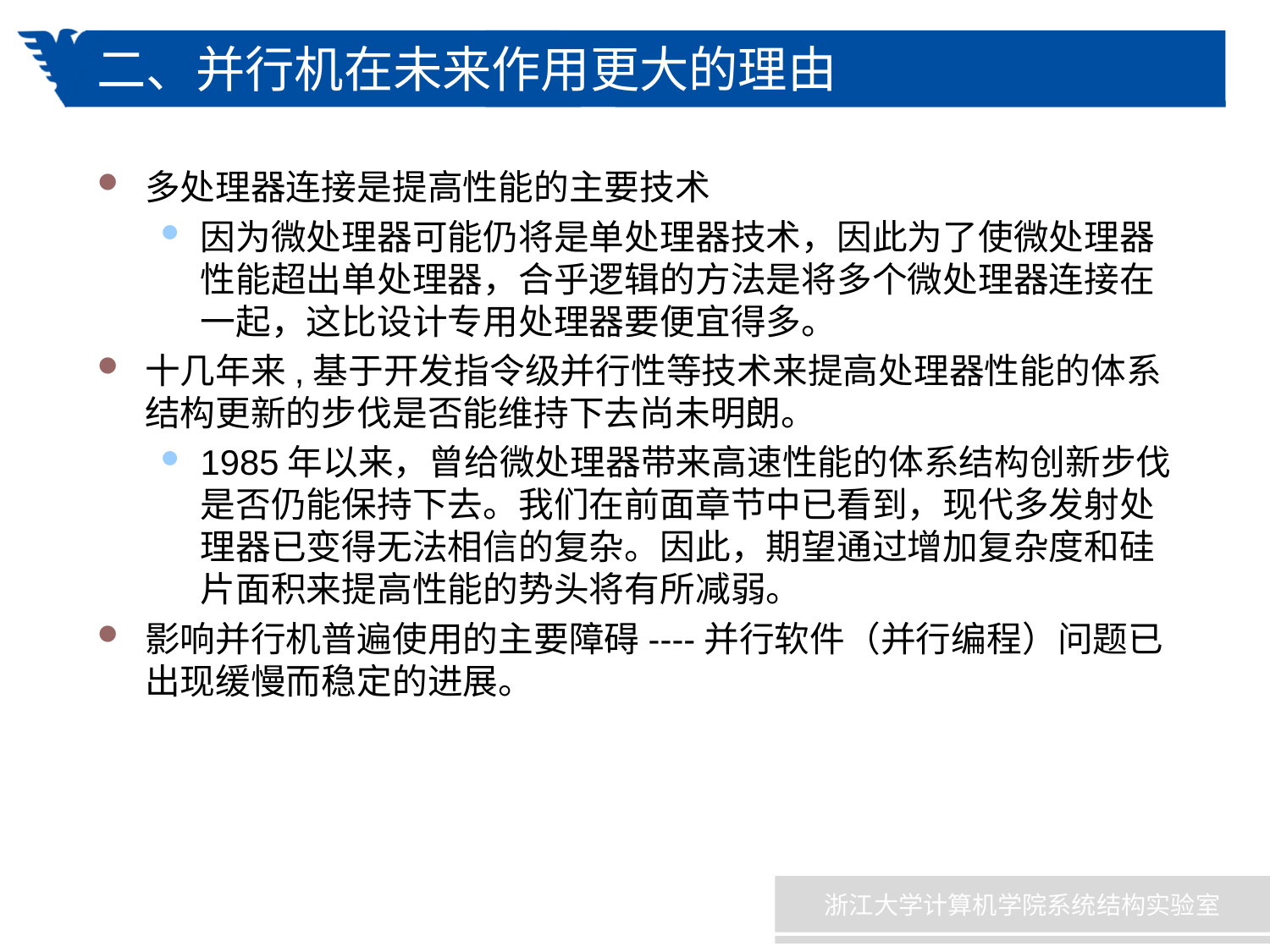

# 二、并行机在未来作用更大的理由
多处理器连接是提高性能的主要技术
因为微处理器可能仍将是单处理器技术，因此为了使微处理器性能超出单处理器，合乎逻辑的方法是将多个微处理器连接在一起，这比设计专用处理器要便宜得多。
十几年来,基于开发指令级并行性等技术来提高处理器性能的体系结构更新的步伐是否能维持下去尚未明朗。
1985年以来，曾给微处理器带来高速性能的体系结构创新步伐是否仍能保持下去。我们在前面章节中已看到，现代多发射处理器已变得无法相信的复杂。因此，期望通过增加复杂度和硅片面积来提高性能的势头将有所减弱。
影响并行机普遍使用的主要障碍----并行软件（并行编程）问题已出现缓慢而稳定的进展。